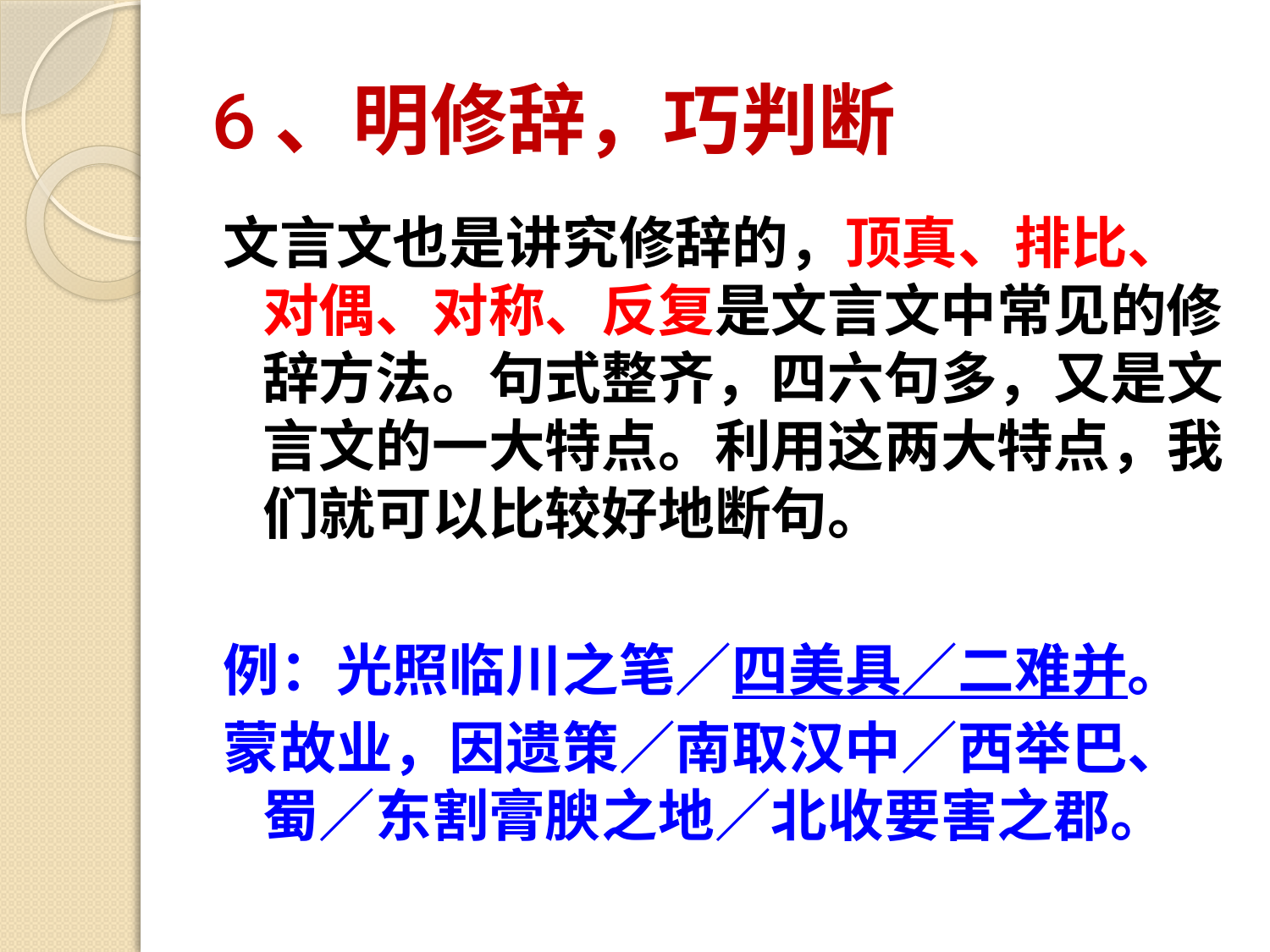

# 6、明修辞，巧判断
文言文也是讲究修辞的，顶真、排比、对偶、对称、反复是文言文中常见的修辞方法。句式整齐，四六句多，又是文言文的一大特点。利用这两大特点，我们就可以比较好地断句。

例：光照临川之笔∕四美具∕二难并。
蒙故业，因遗策∕南取汉中∕西举巴、蜀∕东割膏腴之地∕北收要害之郡。